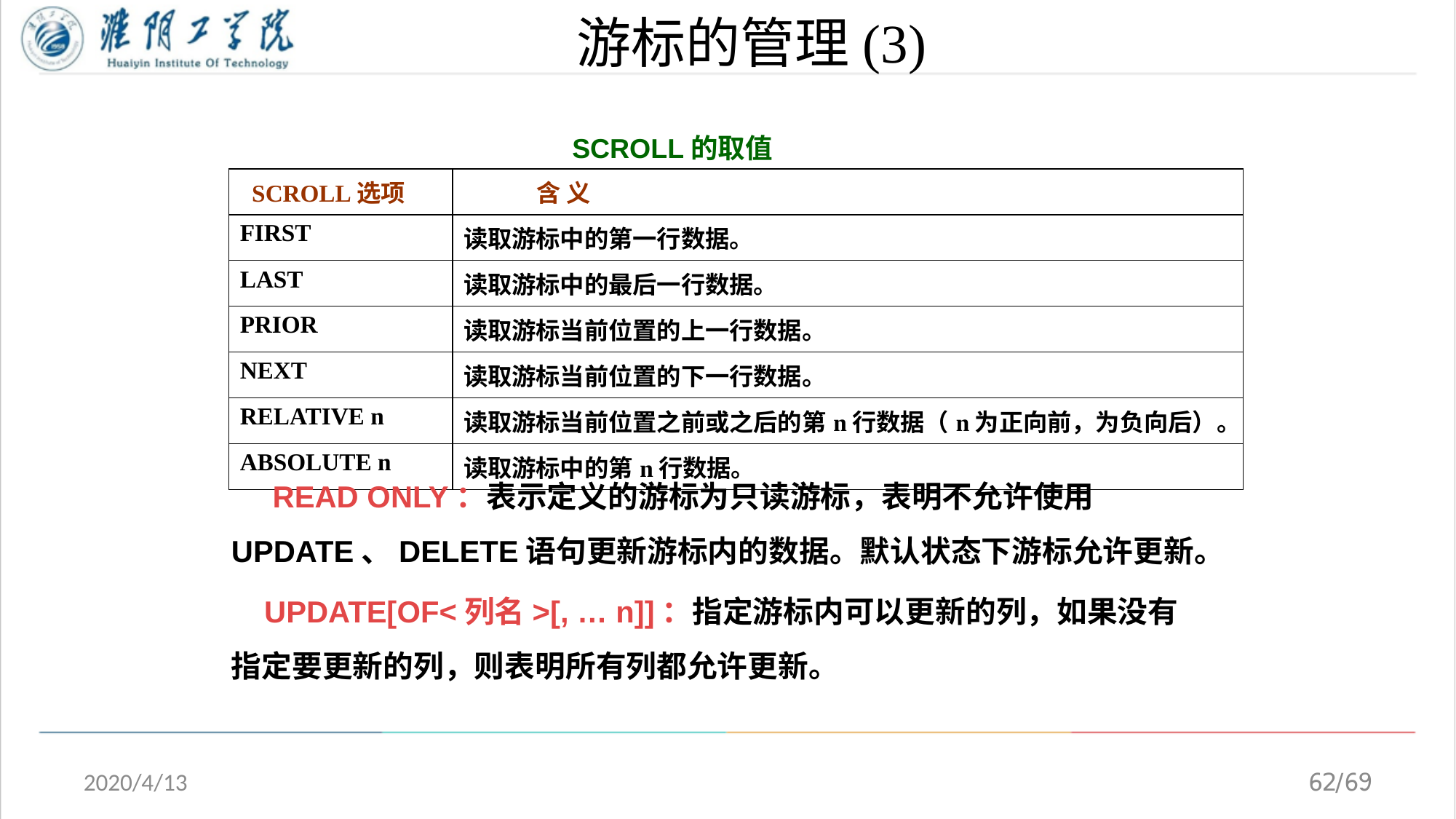

# 游标的管理(3)
 SCROLL的取值
| SCROLL选项 | 含 义 |
| --- | --- |
| FIRST | 读取游标中的第一行数据。 |
| LAST | 读取游标中的最后一行数据。 |
| PRIOR | 读取游标当前位置的上一行数据。 |
| NEXT | 读取游标当前位置的下一行数据。 |
| RELATIVE n | 读取游标当前位置之前或之后的第n行数据（n为正向前，为负向后）。 |
| ABSOLUTE n | 读取游标中的第n行数据。 |
 READ ONLY：表示定义的游标为只读游标，表明不允许使用UPDATE、DELETE语句更新游标内的数据。默认状态下游标允许更新。
UPDATE[OF<列名>[, … n]]：指定游标内可以更新的列，如果没有指定要更新的列，则表明所有列都允许更新。
2020/4/13
62/69